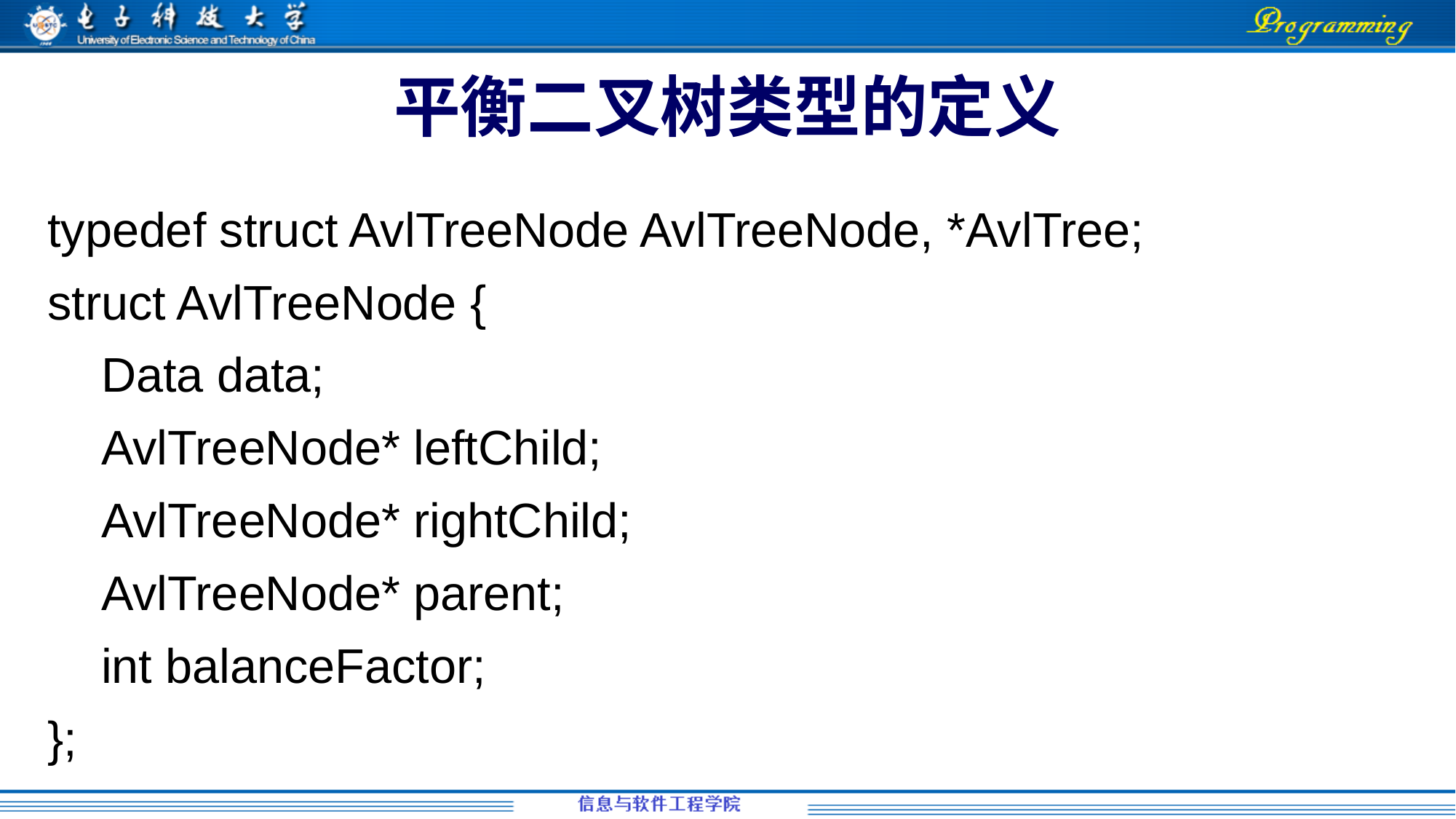

# 平衡二叉树类型的定义
typedef struct AvlTreeNode AvlTreeNode, *AvlTree;
struct AvlTreeNode {
    Data data;
    AvlTreeNode* leftChild;
    AvlTreeNode* rightChild;
    AvlTreeNode* parent;
    int balanceFactor;
};